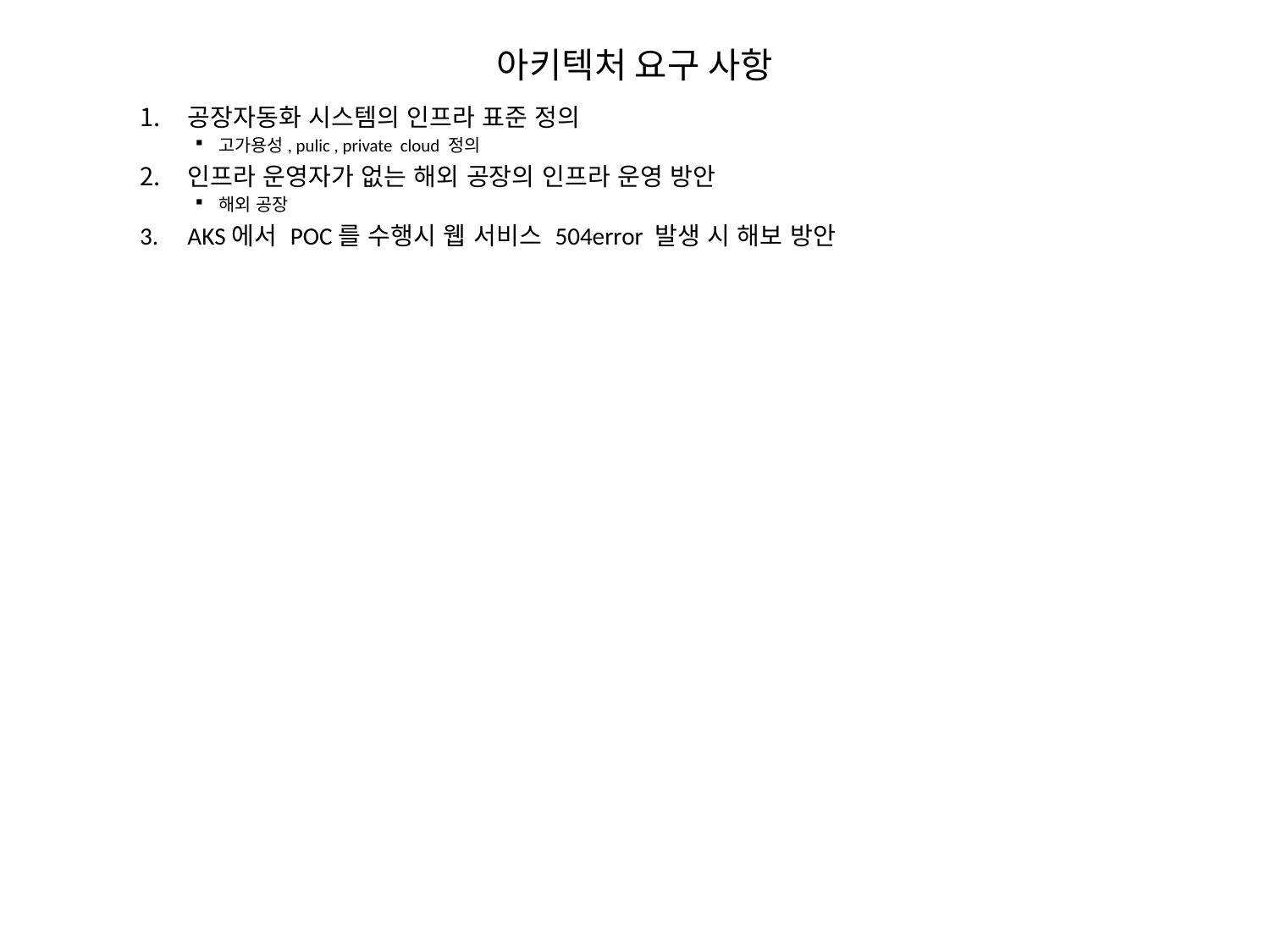

# 아키텍처 요구 사항
공장자동화 시스템의 인프라 표준 정의
고가용성, pulic , private  cloud 정의
인프라 운영자가 없는 해외 공장의 인프라 운영 방안
해외 공장
AKS에서 POC를 수행시 웹 서비스 504error 발생 시 해보 방안